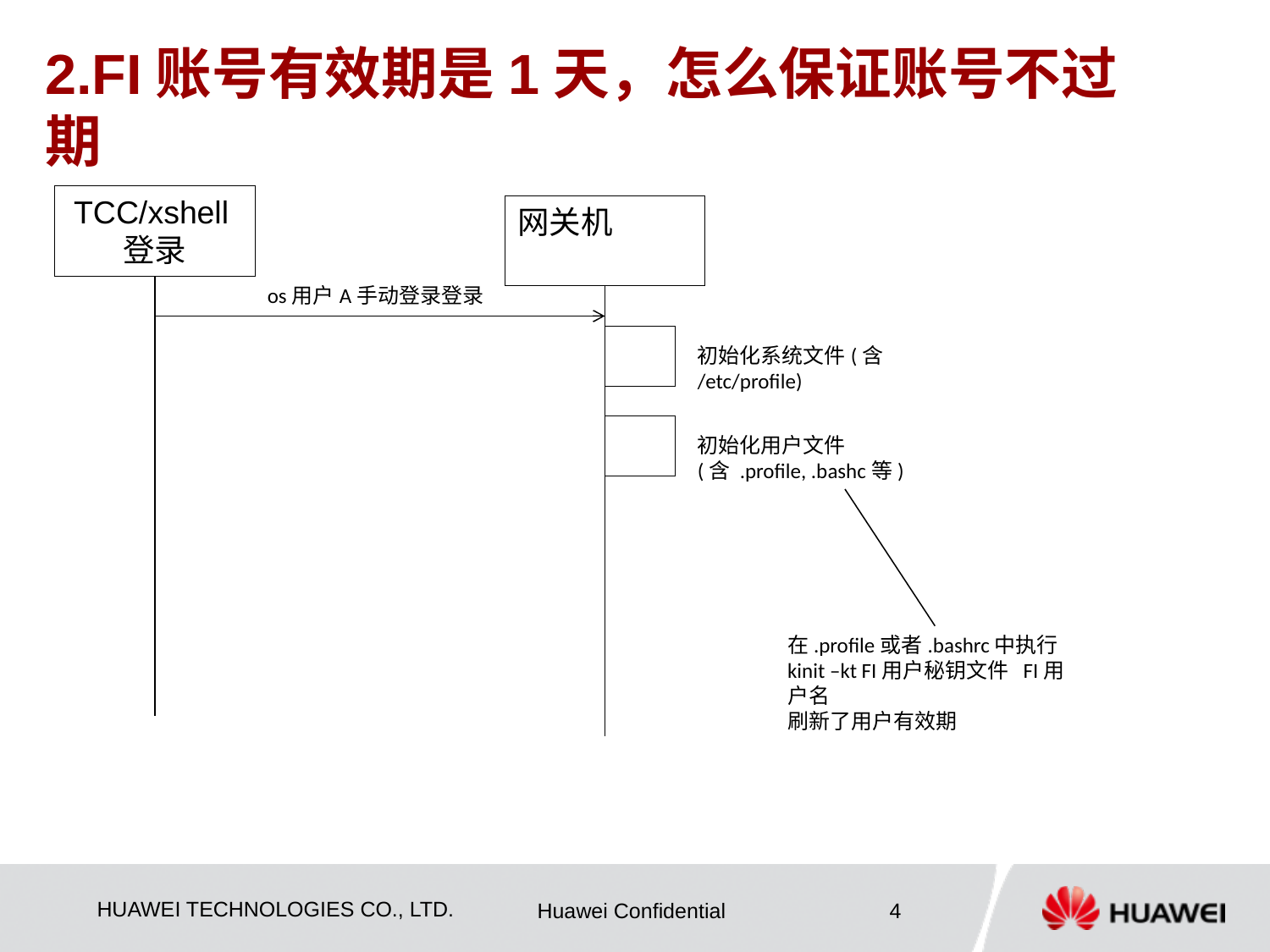

# 2.FI账号有效期是1天，怎么保证账号不过期
TCC/xshell登录
网关机
os用户A手动登录登录

初始化系统文件(含 /etc/profile)

初始化用户文件(含 .profile, .bashc等)
在.profile或者.bashrc中执行kinit –kt FI用户秘钥文件  FI用户名
刷新了用户有效期